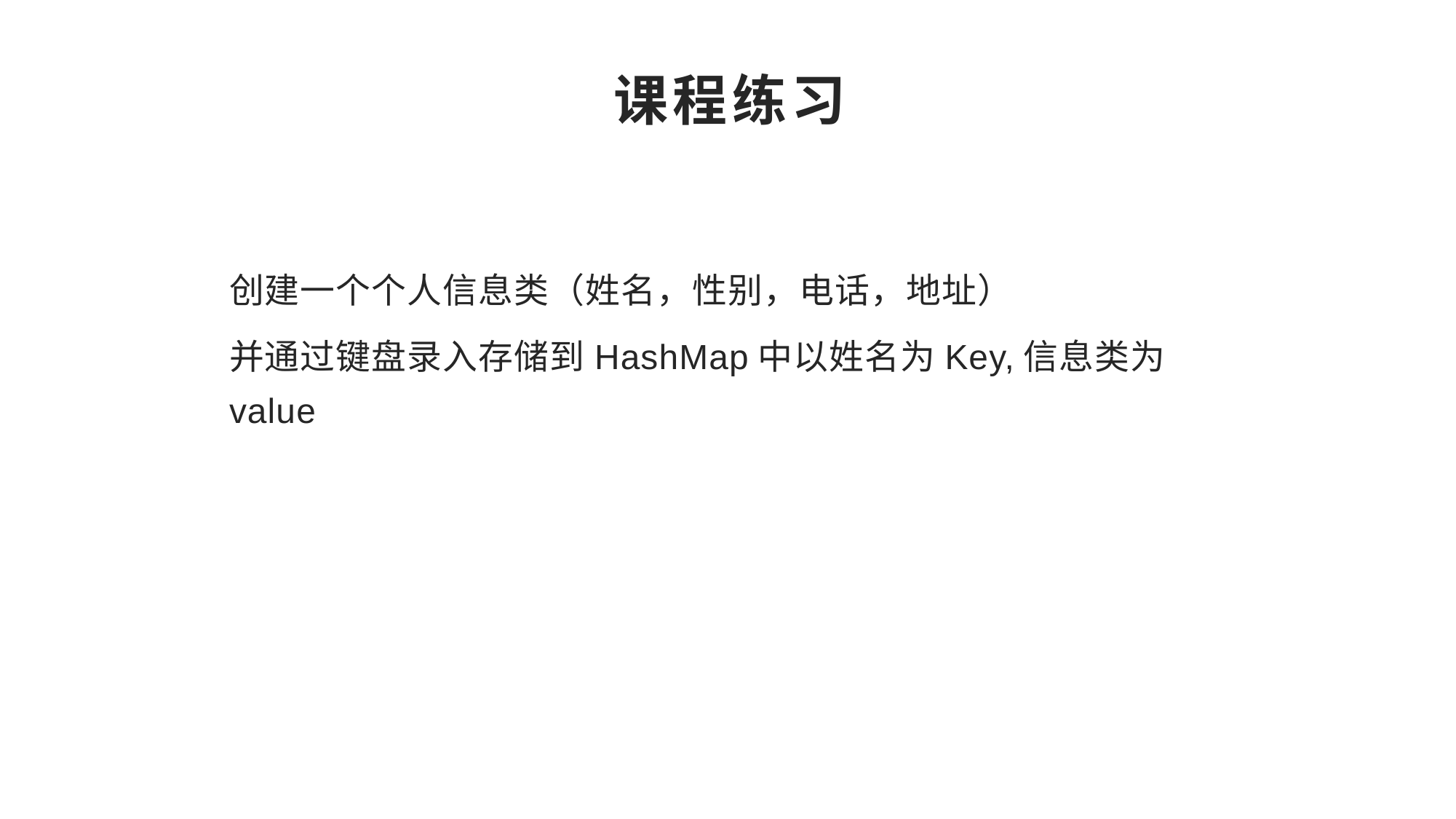

课程练习
创建一个个人信息类（姓名，性别，电话，地址）
并通过键盘录入存储到HashMap中以姓名为Key,信息类为value